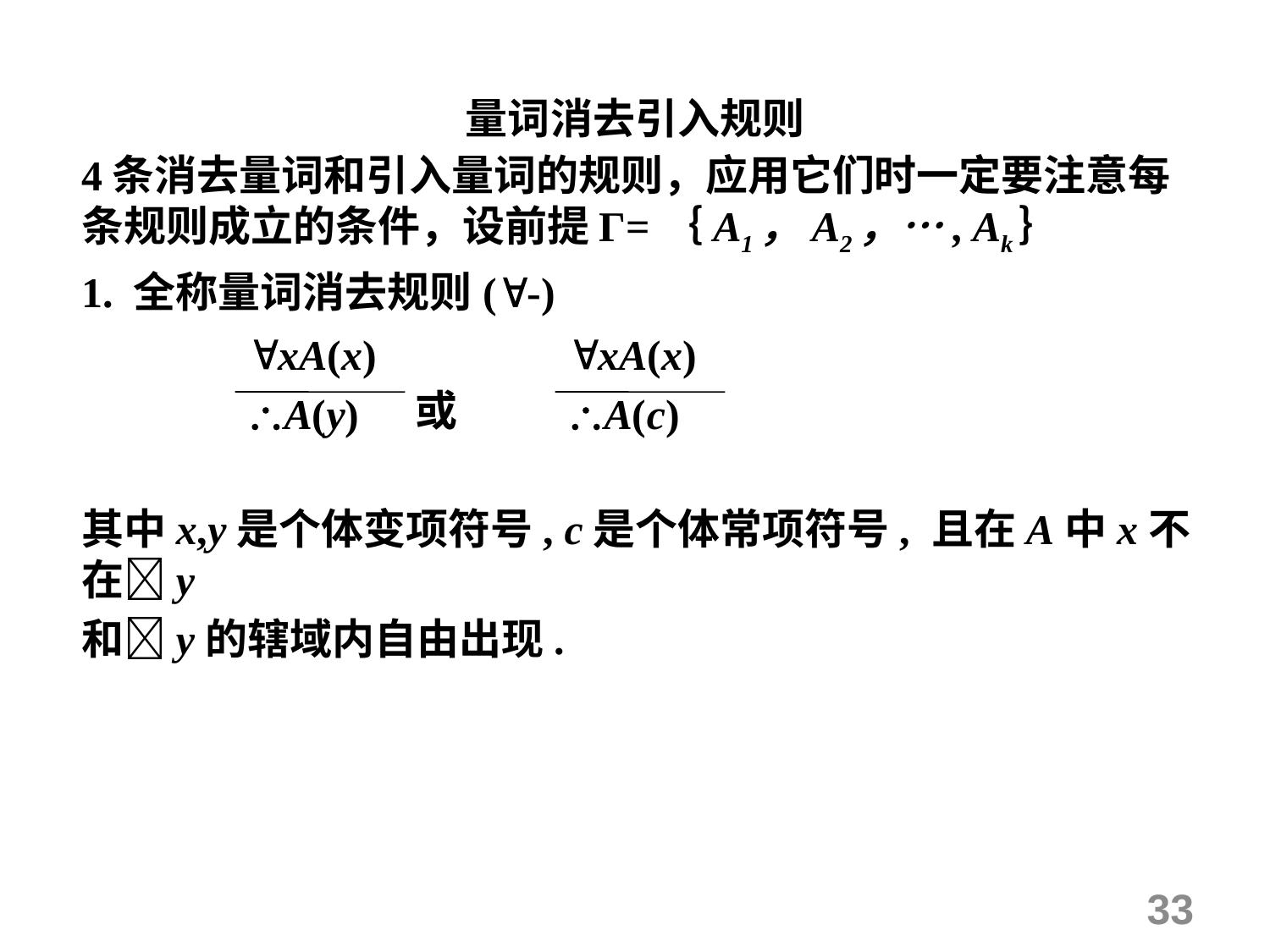

# 量词消去引入规则
4条消去量词和引入量词的规则，应用它们时一定要注意每条规则成立的条件，设前提Γ=｛A1，A2，…, Ak｝
1. 全称量词消去规则(∀-)

                                  或

其中x,y是个体变项符号, c是个体常项符号, 且在A中x不在∀y
和∃y的辖域内自由出现.

∀xA(x)
∴A(y)

∀xA(x)
∴A(c)

33